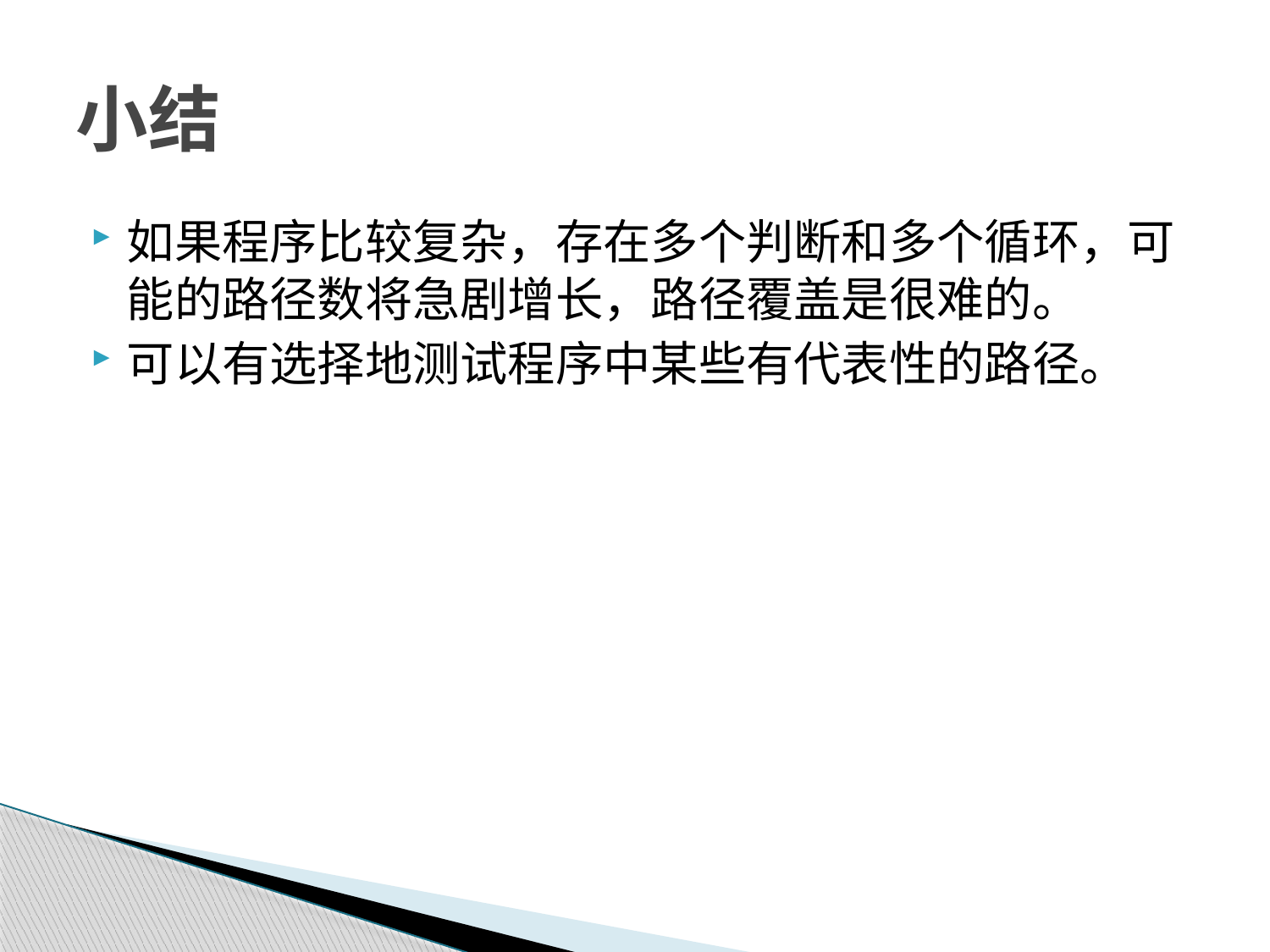

# 小结
如果程序比较复杂，存在多个判断和多个循环，可能的路径数将急剧增长，路径覆盖是很难的。
可以有选择地测试程序中某些有代表性的路径。